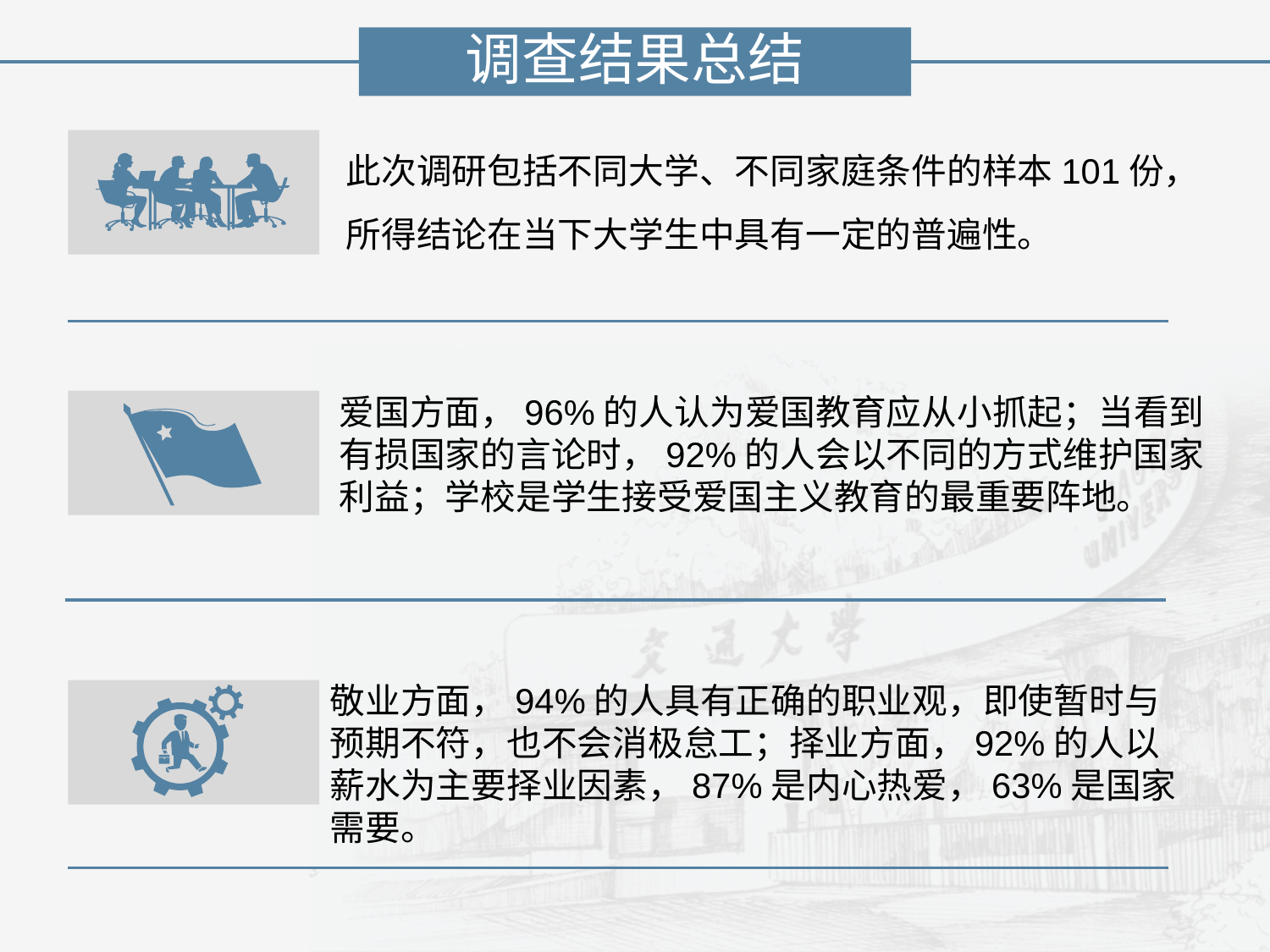

调查结果总结
此次调研包括不同大学、不同家庭条件的样本101份，所得结论在当下大学生中具有一定的普遍性。

爱国方面，96%的人认为爱国教育应从小抓起；当看到有损国家的言论时，92%的人会以不同的方式维护国家利益；学校是学生接受爱国主义教育的最重要阵地。

敬业方面，94%的人具有正确的职业观，即使暂时与预期不符，也不会消极怠工；择业方面，92%的人以薪水为主要择业因素，87%是内心热爱，63%是国家需要。